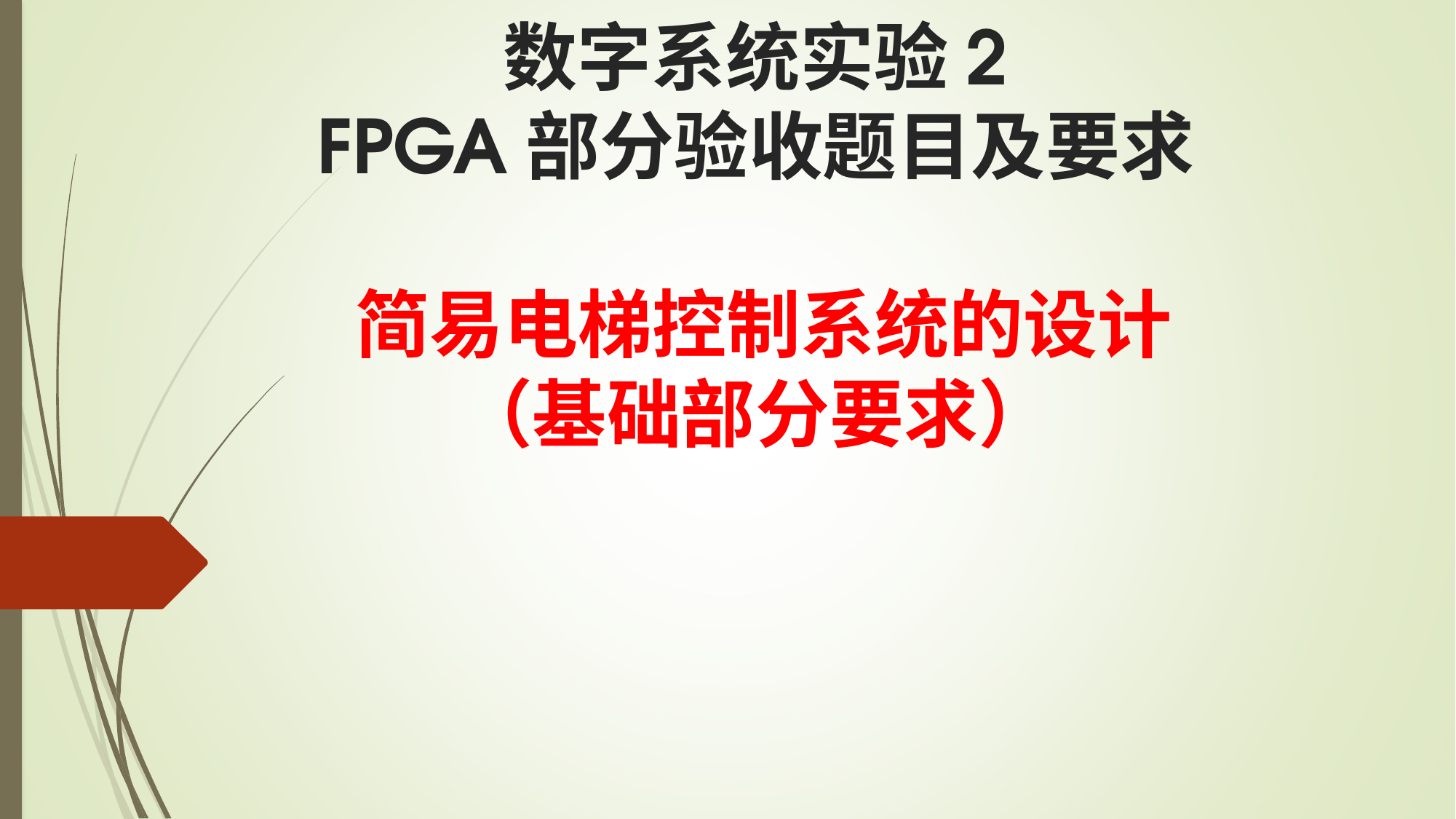

# 数字系统实验2 FPGA部分验收题目及要求 简易电梯控制系统的设计 （基础部分要求）